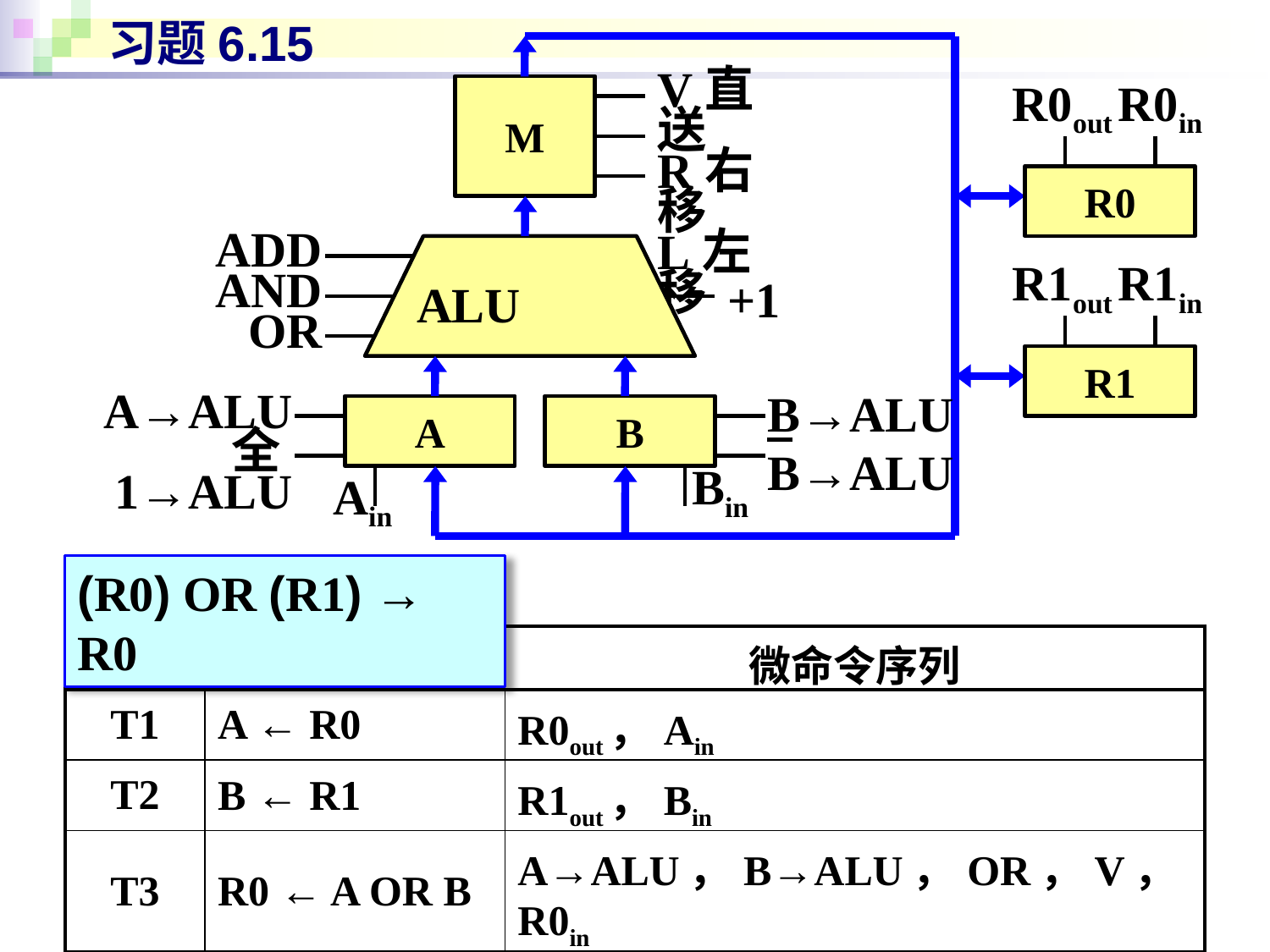

# 习题6.15
V直送
R右移
L左移
M
R0out
R0in
R0
ADD
AND
OR
ALU
+1
R1out
R1in
R1
B→ALU
B→ALU
A→ALU
全1→ALU
A
B
Bin
Ain
(R0) OR (R1) → R0
| 节拍 | 微操作序列 | 微命令序列 |
| --- | --- | --- |
| T1 | A ← R0 | R0out，Ain |
| T2 | B ← R1 | R1out，Bin |
| T3 | R0 ← A OR B | A→ALU，B→ALU，OR，V，R0in |
49